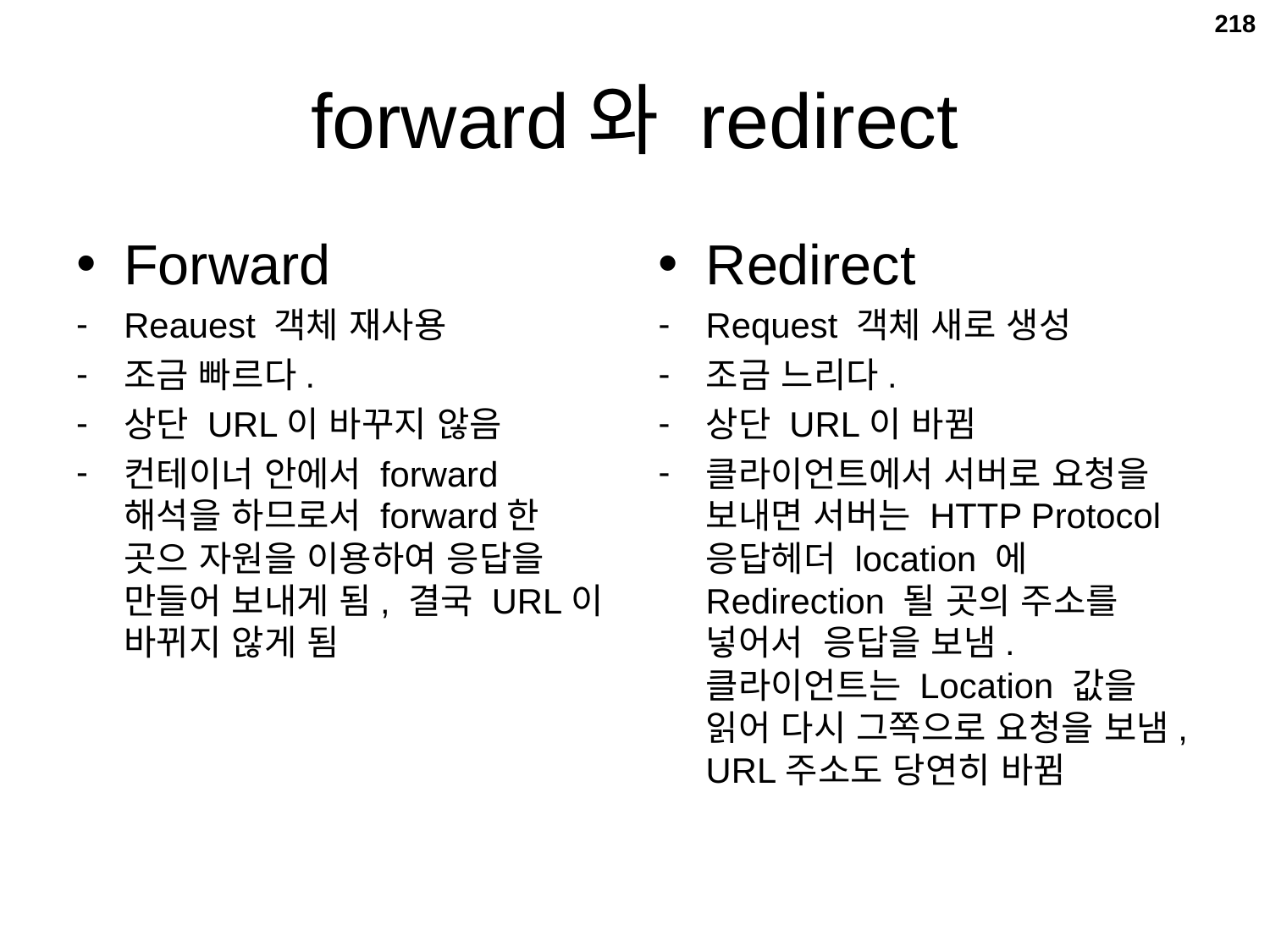

218
# forward와 redirect
Forward
Reauest 객체 재사용
조금 빠르다.
상단 URL이 바꾸지 않음
컨테이너 안에서 forward 해석을 하므로서 forward한 곳으 자원을 이용하여 응답을 만들어 보내게 됨, 결국 URL이 바뀌지 않게 됨
Redirect
Request 객체 새로 생성
조금 느리다.
상단 URL이 바뀜
클라이언트에서 서버로 요청을 보내면 서버는 HTTP Protocol 응답헤더 location 에 Redirection 될 곳의 주소를 넣어서  응답을 보냄. 클라이언트는 Location 값을 읽어 다시 그쪽으로 요청을 보냄, URL주소도 당연히 바뀜